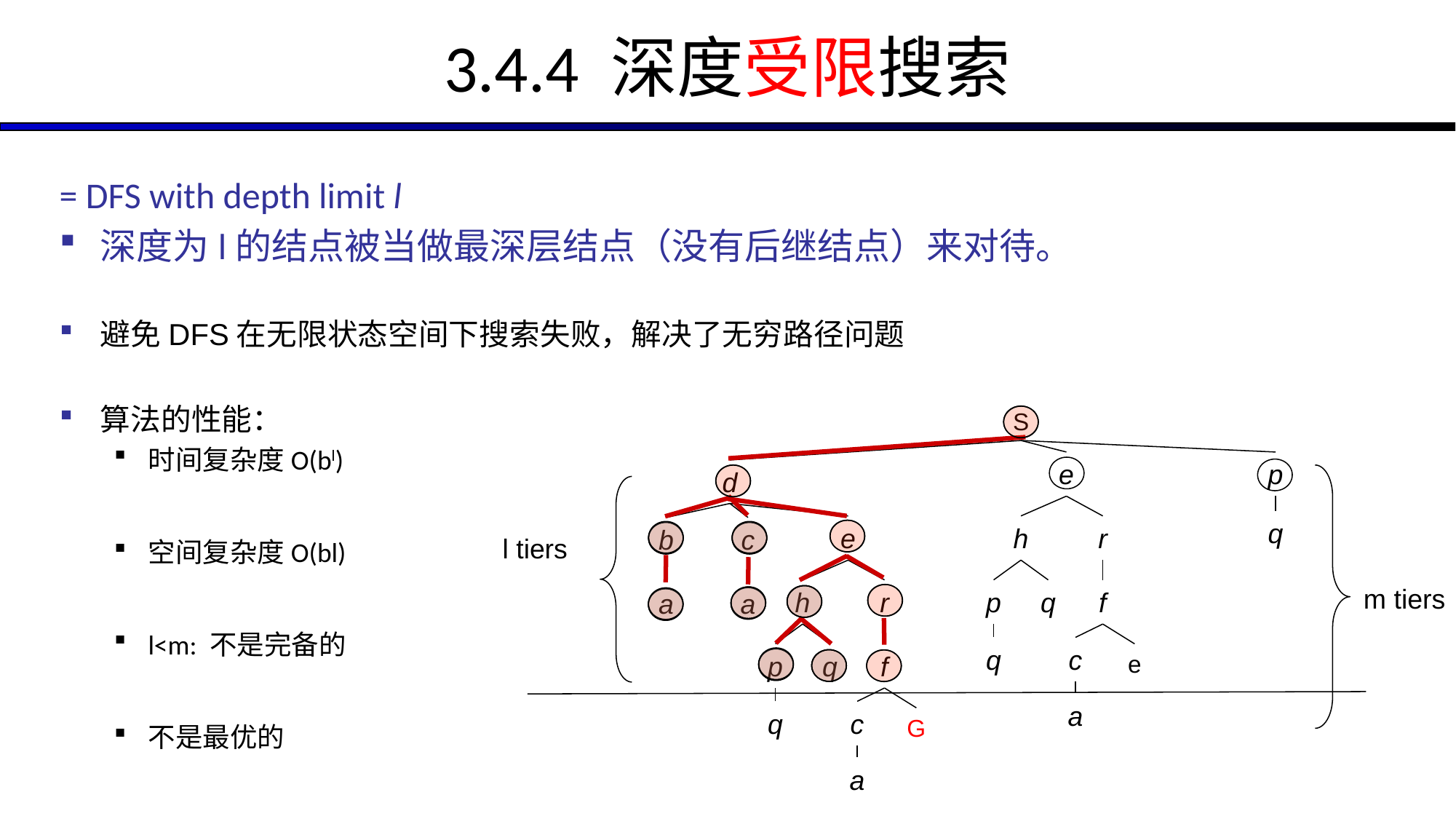

# 3.4.4 深度受限搜索
= DFS with depth limit l
深度为l的结点被当做最深层结点（没有后继结点）来对待。

避免DFS在无限状态空间下搜索失败，解决了无穷路径问题

算法的性能：
时间复杂度O(bl)

空间复杂度O(bl)

l<m: 不是完备的

不是最优的
S
e
h
r
p
q
f
q
c
e
a
p
d
q
e
h
r
p
q
f
q
c
G
a
b
c
a
a

l tiers

m tiers